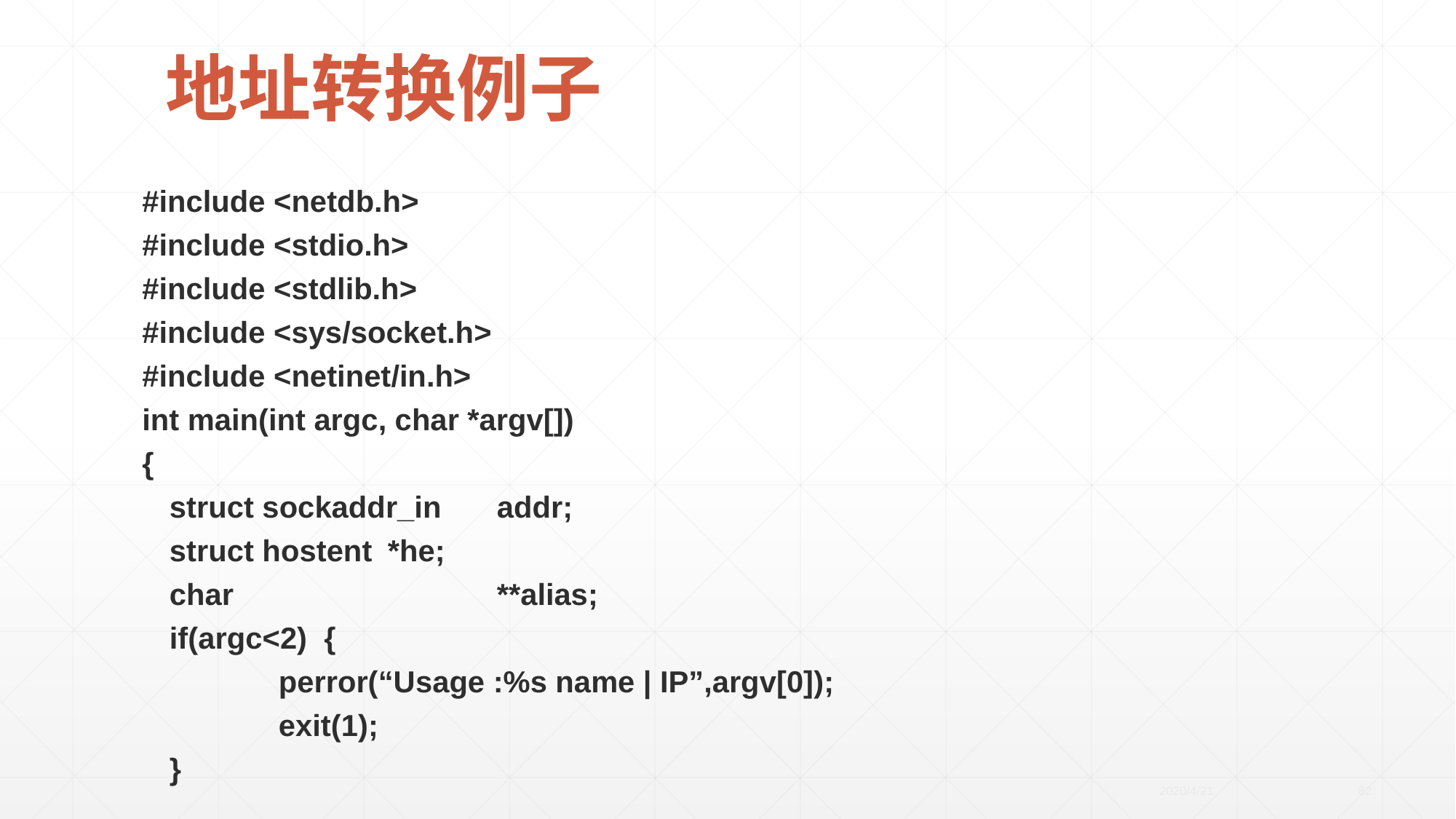

# 地址转换例子
#include <netdb.h>
#include <stdio.h>
#include <stdlib.h>
#include <sys/socket.h>
#include <netinet/in.h>
int main(int argc, char *argv[])
{
	struct sockaddr_in	addr;
	struct hostent	*he;
	char 			**alias;
	if(argc<2)  {
		perror(“Usage :%s name | IP”,argv[0]);
		exit(1);
	}
2020/4/21
82